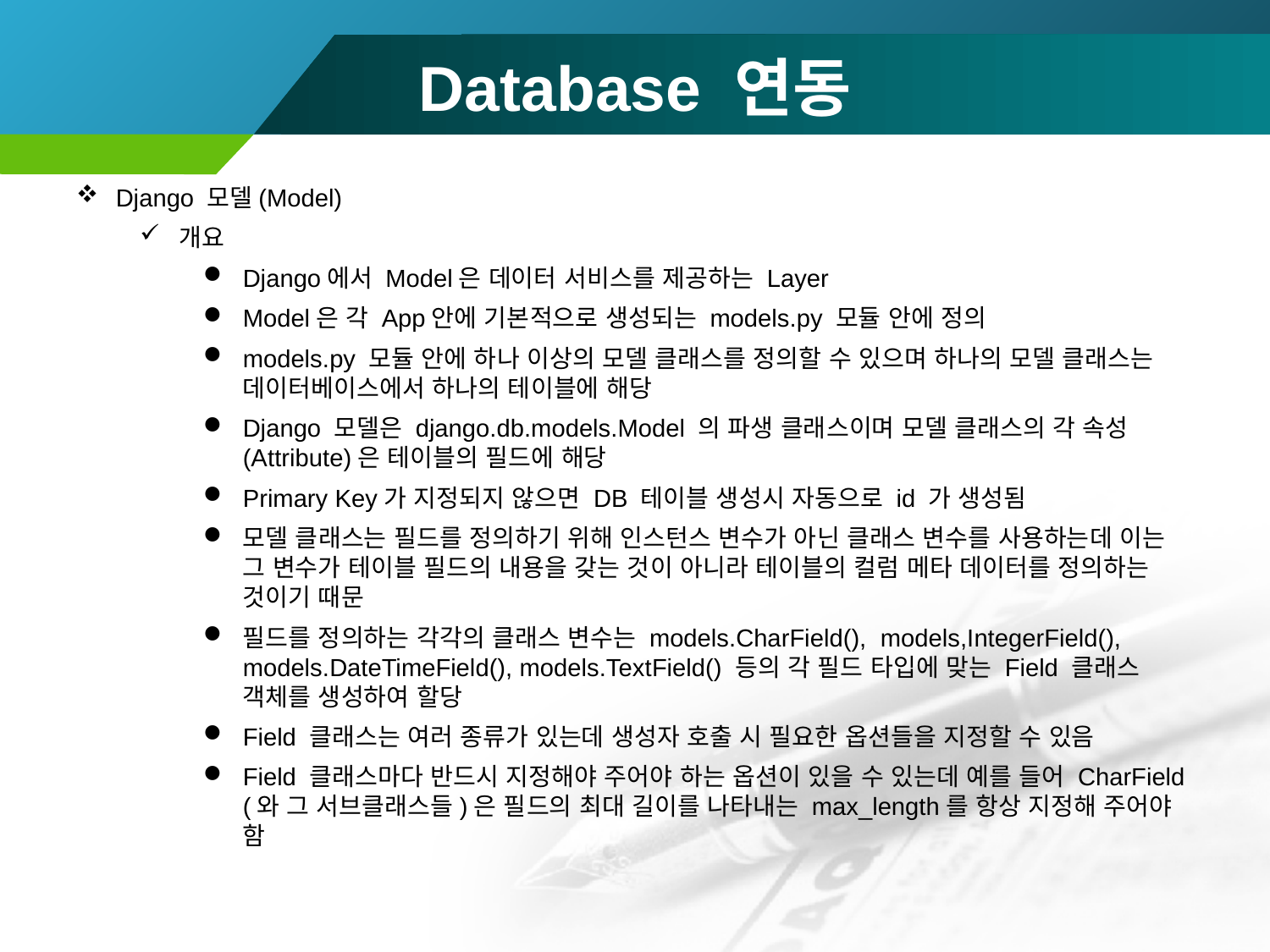

# Database 연동
Django 모델(Model)
개요
Django에서 Model은 데이터 서비스를 제공하는 Layer
Model은 각 App안에 기본적으로 생성되는 models.py 모듈 안에 정의
models.py 모듈 안에 하나 이상의 모델 클래스를 정의할 수 있으며 하나의 모델 클래스는 데이터베이스에서 하나의 테이블에 해당
Django 모델은 django.db.models.Model 의 파생 클래스이며 모델 클래스의 각 속성(Attribute)은 테이블의 필드에 해당
Primary Key가 지정되지 않으면 DB 테이블 생성시 자동으로 id 가 생성됨
모델 클래스는 필드를 정의하기 위해 인스턴스 변수가 아닌 클래스 변수를 사용하는데 이는 그 변수가 테이블 필드의 내용을 갖는 것이 아니라 테이블의 컬럼 메타 데이터를 정의하는 것이기 때문
필드를 정의하는 각각의 클래스 변수는 models.CharField(),  models,IntegerField(), models.DateTimeField(), models.TextField() 등의 각 필드 타입에 맞는 Field 클래스 객체를 생성하여 할당
Field 클래스는 여러 종류가 있는데 생성자 호출 시 필요한 옵션들을 지정할 수 있음
Field 클래스마다 반드시 지정해야 주어야 하는 옵션이 있을 수 있는데 예를 들어 CharField (와 그 서브클래스들)은 필드의 최대 길이를 나타내는 max_length를 항상 지정해 주어야 함